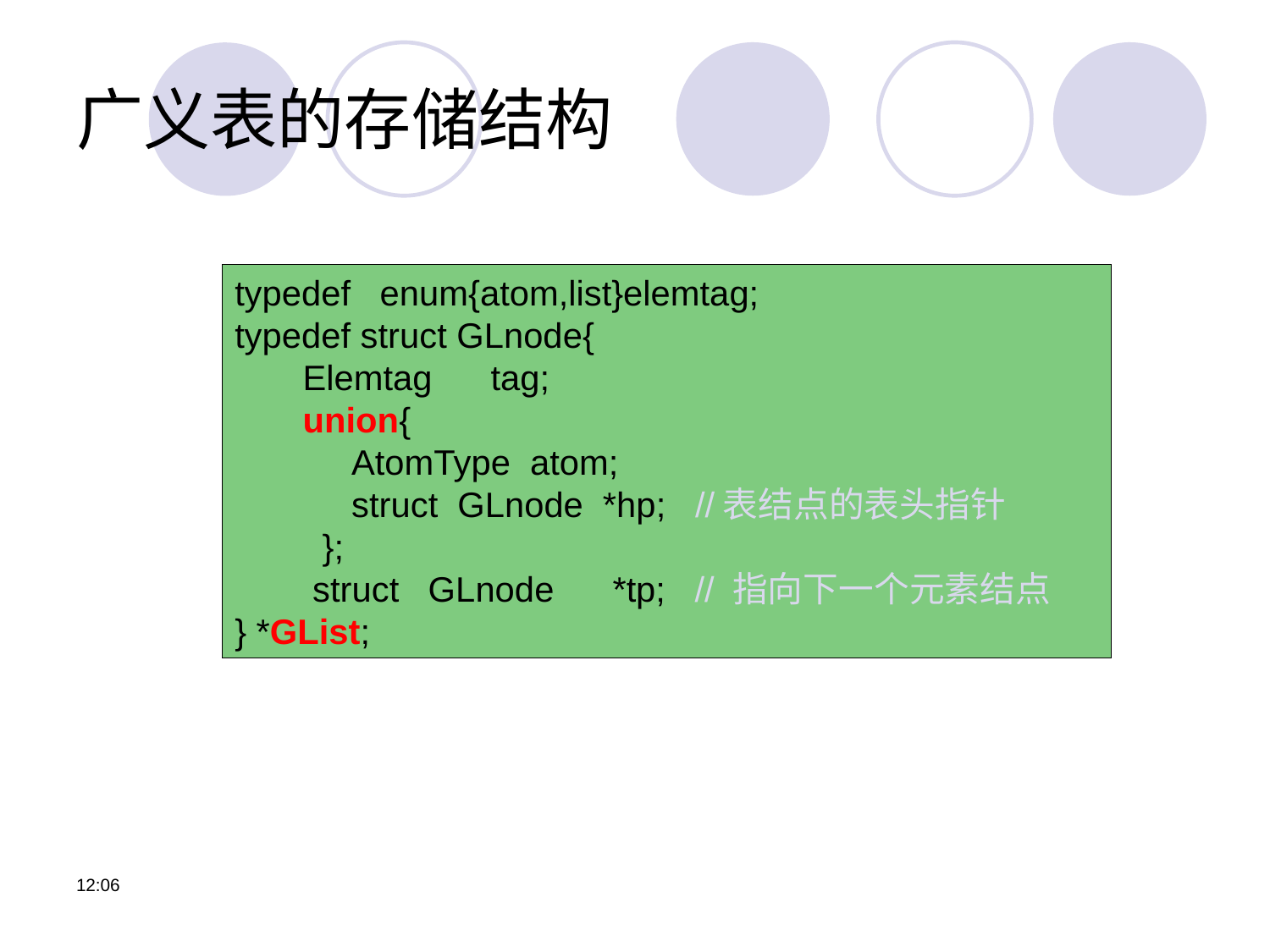

# 广义表的存储结构
typedef   enum{atom,list}elemtag;
typedef struct GLnode{
       Elemtag      tag;
       union{
            AtomType  atom;
            struct  GLnode  *hp;   //表结点的表头指针
         };
        struct   GLnode      *tp;   // 指向下一个元素结点
} *GList;
12:06